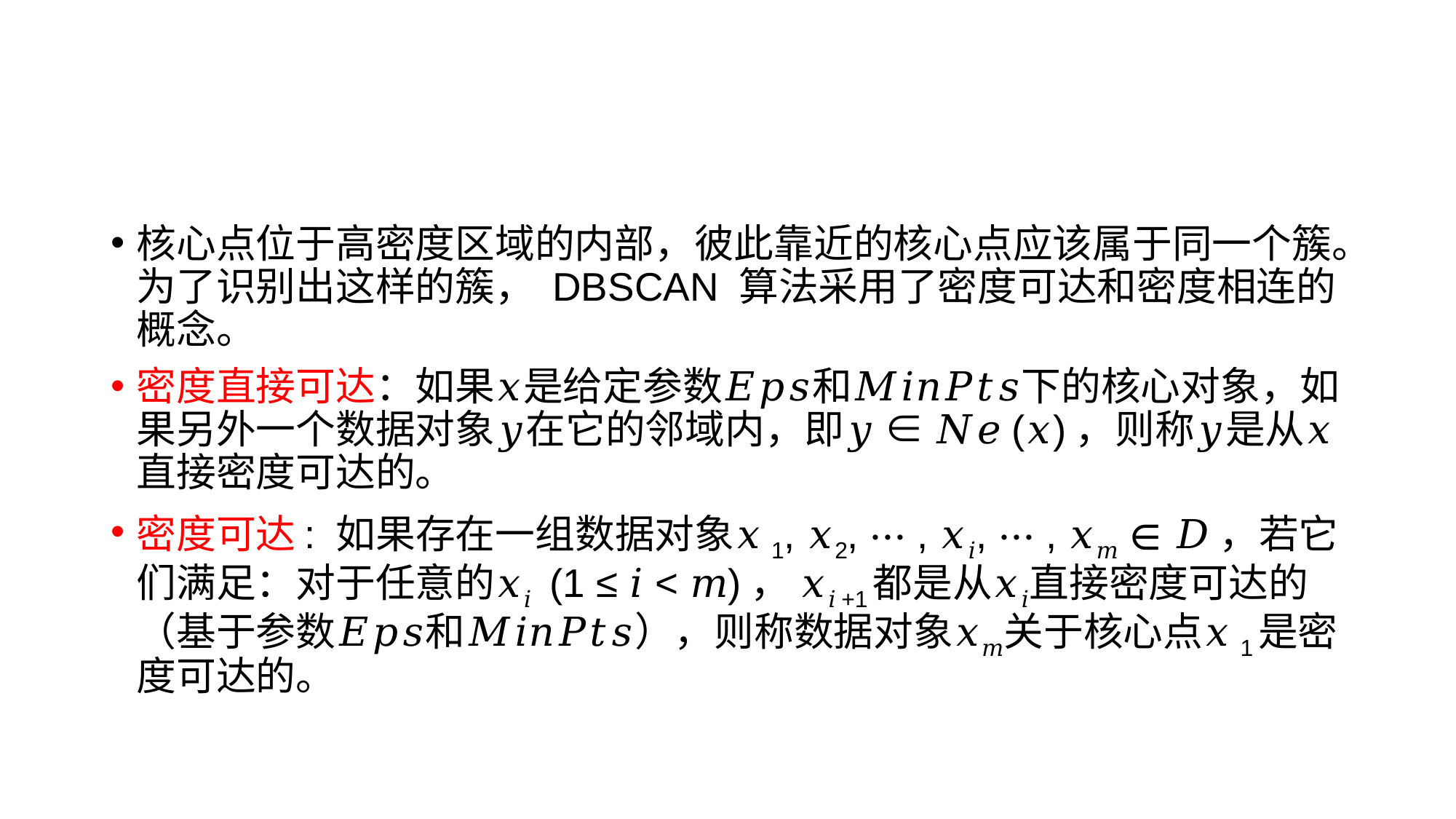

#
核心点位于高密度区域的内部，彼此靠近的核心点应该属于同一个簇。为了识别出这样的簇， DBSCAN 算法采用了密度可达和密度相连的概念。
密度直接可达：如果𝑥是给定参数𝐸𝑝𝑠和𝑀𝑖𝑛𝑃𝑡𝑠下的核心对象，如果另外一个数据对象𝑦在它的邻域内，即𝑦 ∈ 𝑁𝑒(𝑥)，则称𝑦是从𝑥直接密度可达的。
密度可达: 如果存在一组数据对象𝑥1, 𝑥2, ⋯ , 𝑥𝑖, ⋯ , 𝑥𝑚 ∈ 𝐷，若它
们满足：对于任意的𝑥𝑖 (1 ≤ 𝑖 < 𝑚)， 𝑥𝑖+1都是从𝑥𝑖直接密度可达的（基于参数𝐸𝑝𝑠和𝑀𝑖𝑛𝑃𝑡𝑠），则称数据对象𝑥𝑚关于核心点𝑥1是密度可达的。